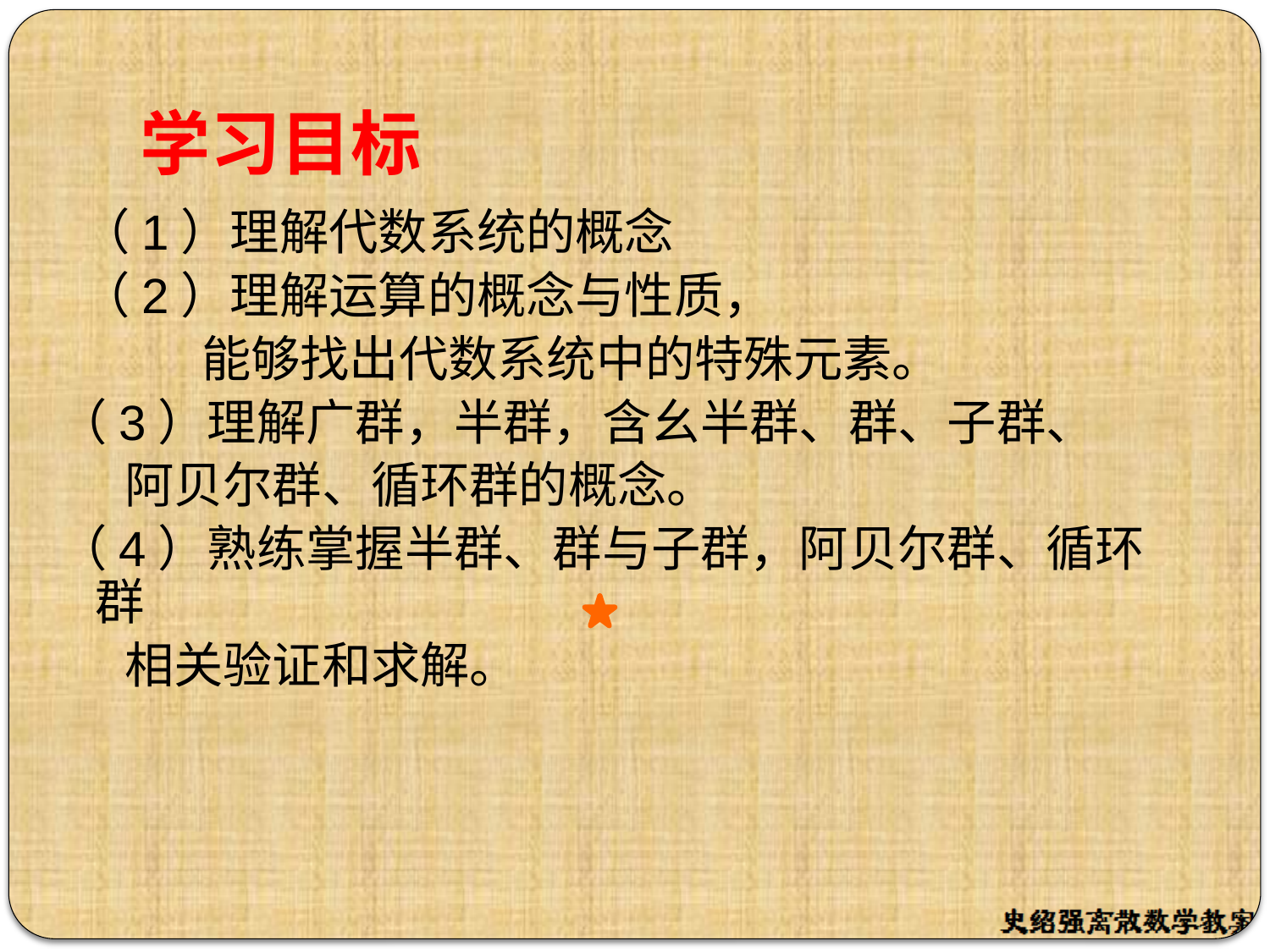

# 学习目标
 （1）理解代数系统的概念
 （2）理解运算的概念与性质，
            能够找出代数系统中的特殊元素。
（3）理解广群，半群，含幺半群、群、子群、
     阿贝尔群、循环群的概念。
（4）熟练掌握半群、群与子群，阿贝尔群、循环群
     相关验证和求解。